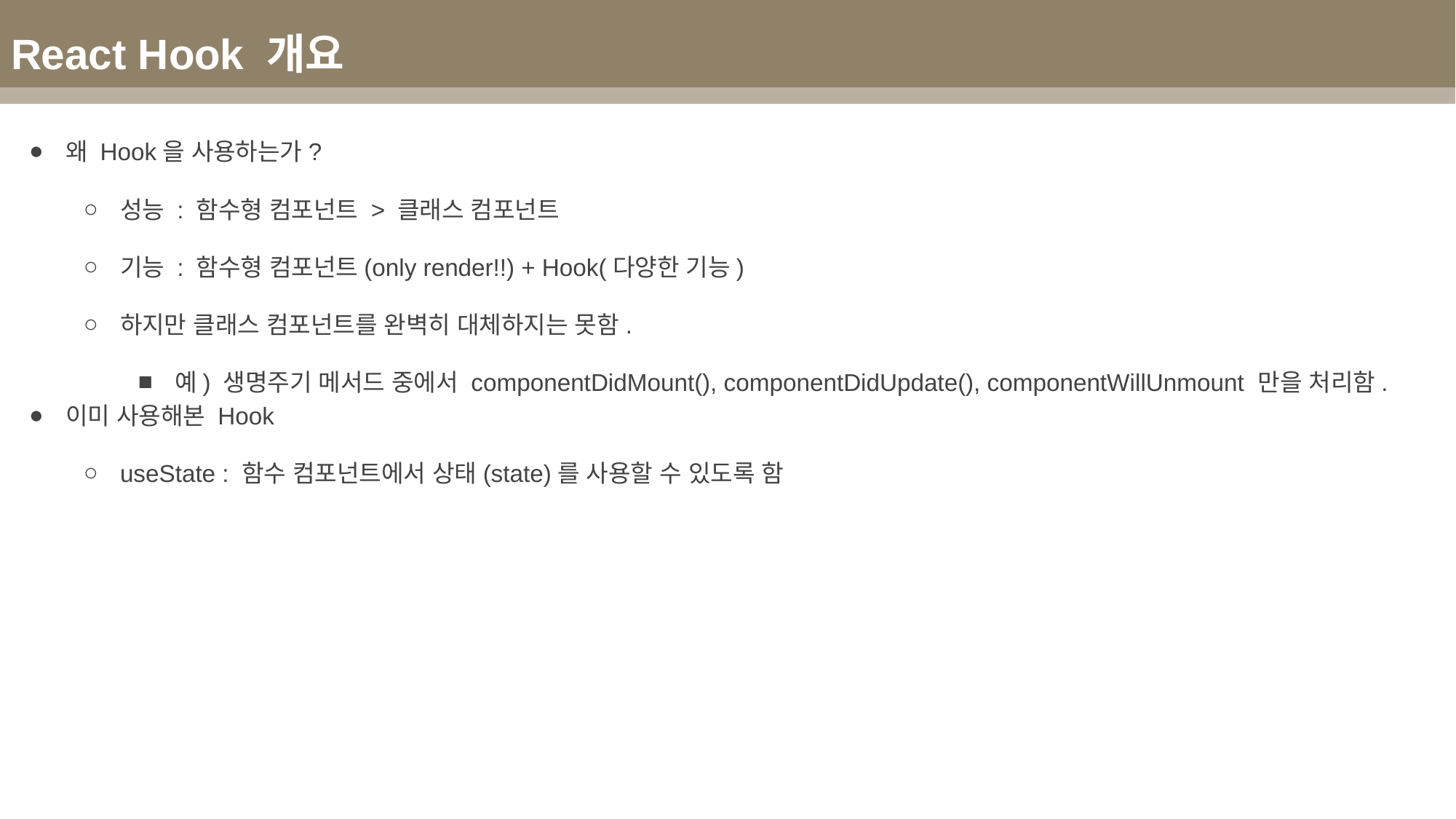

React Hook 개요
왜 Hook을 사용하는가?
성능 : 함수형 컴포넌트 > 클래스 컴포넌트
기능 : 함수형 컴포넌트(only render!!) + Hook(다양한 기능)
하지만 클래스 컴포넌트를 완벽히 대체하지는 못함.
예) 생명주기 메서드 중에서 componentDidMount(), componentDidUpdate(), componentWillUnmount 만을 처리함.
이미 사용해본 Hook
useState : 함수 컴포넌트에서 상태(state)를 사용할 수 있도록 함